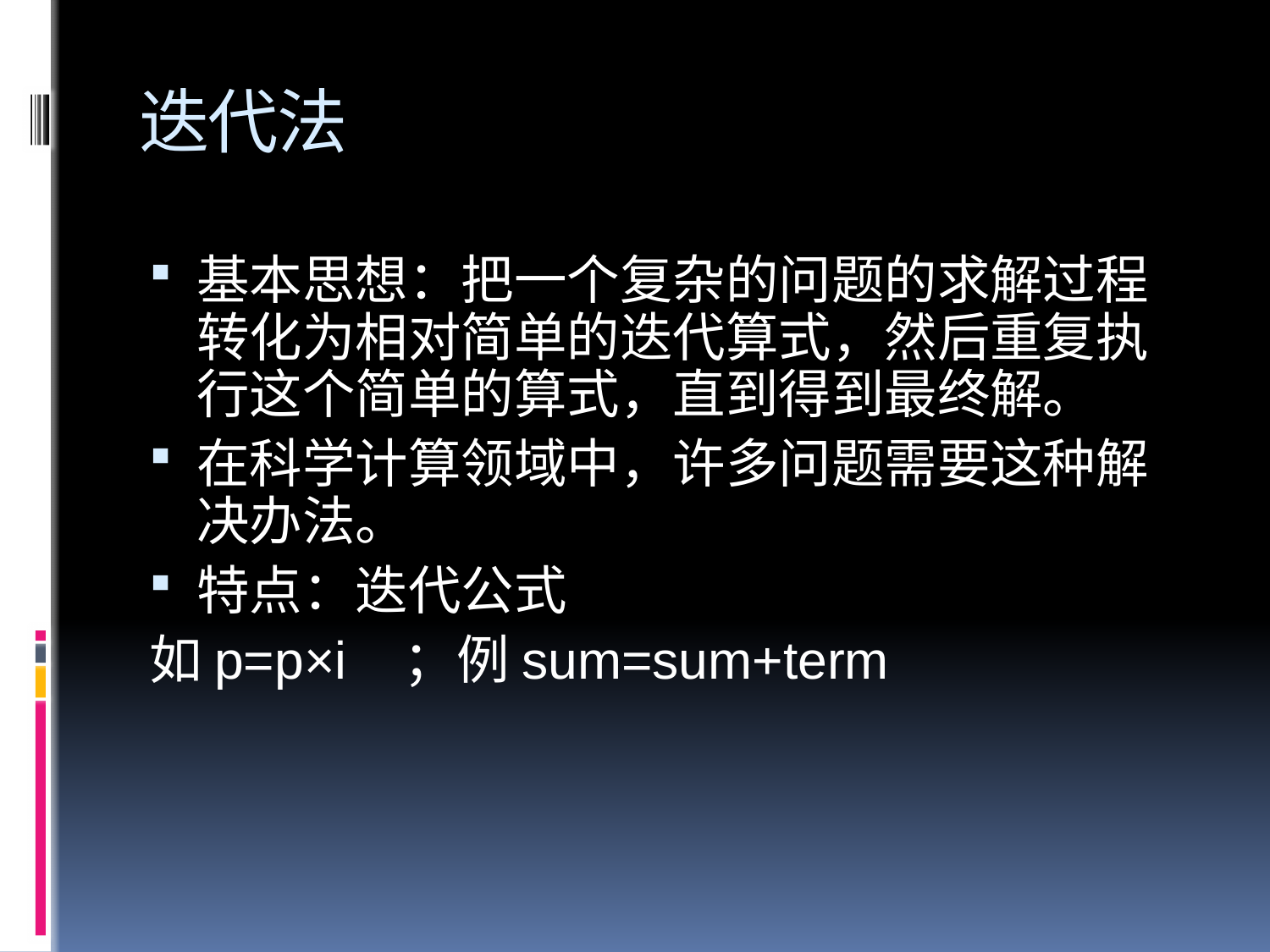

# 迭代法
基本思想：把一个复杂的问题的求解过程转化为相对简单的迭代算式，然后重复执行这个简单的算式，直到得到最终解。
在科学计算领域中，许多问题需要这种解决办法。
特点：迭代公式
如p=p×i   ；例sum=sum+term